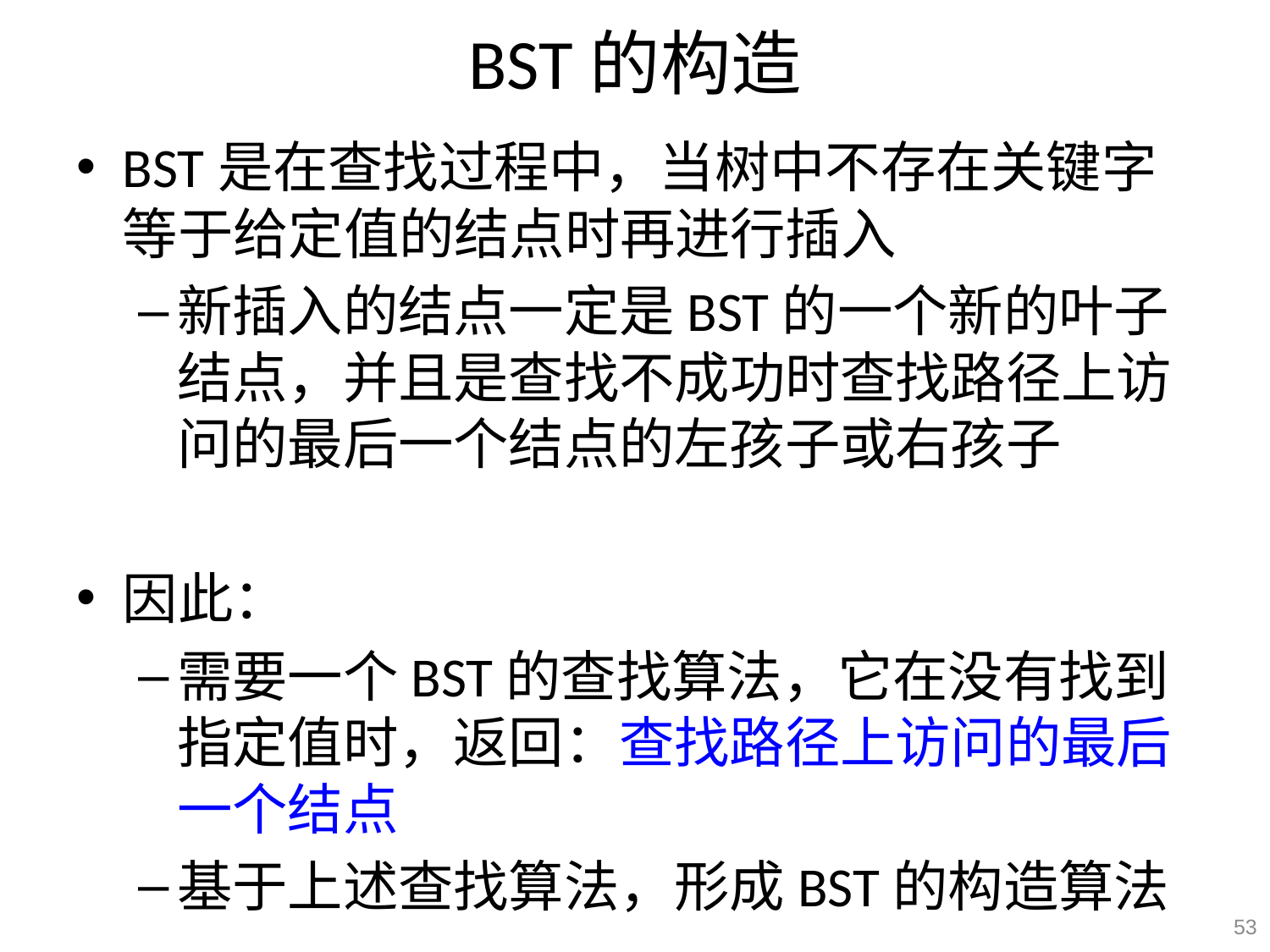

# BST的构造
BST是在查找过程中，当树中不存在关键字等于给定值的结点时再进行插入
新插入的结点一定是BST的一个新的叶子结点，并且是查找不成功时查找路径上访问的最后一个结点的左孩子或右孩子

因此：
需要一个BST的查找算法，它在没有找到指定值时，返回：查找路径上访问的最后一个结点
基于上述查找算法，形成BST的构造算法
53